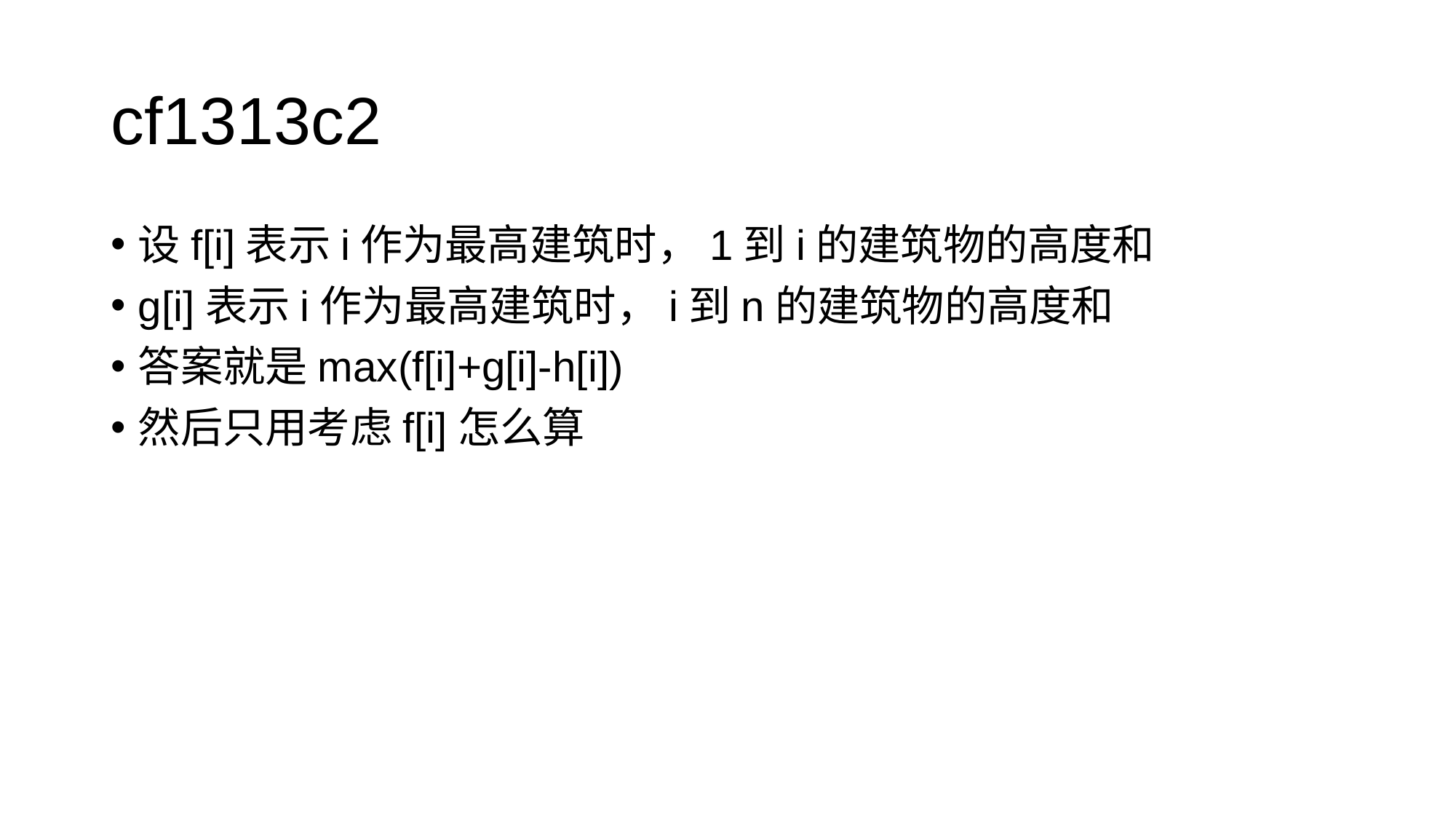

# cf1313c2
设f[i]表示i作为最高建筑时，1到i的建筑物的高度和
g[i]表示i作为最高建筑时，i到n的建筑物的高度和
答案就是max(f[i]+g[i]-h[i])
然后只用考虑f[i]怎么算